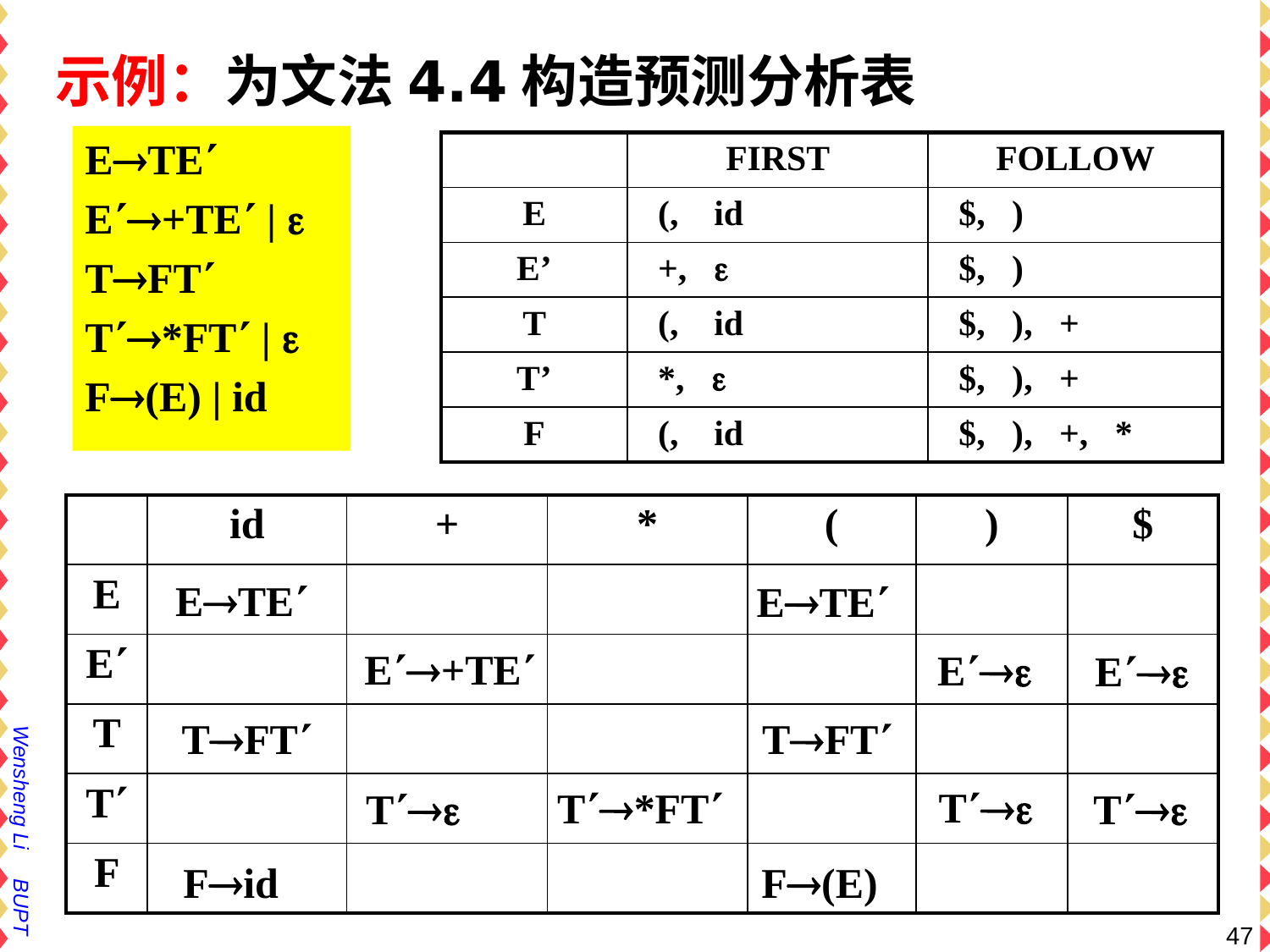

# 示例：为文法4.4构造预测分析表
E→TE′
E′→+TE′ | ε
T→FT′
T′→*FT′ | ε
F→(E) | id
|  | FIRST | FOLLOW |
| --- | --- | --- |
| E | (, id | $, ) |
| E’ | +, ε | $, ) |
| T | (, id | $, ), + |
| T’ | \*, ε | $, ), + |
| F | (, id | $, ), +, \* |
|  | id | + | \* | ( | ) | $ |
| --- | --- | --- | --- | --- | --- | --- |
| E |  |  |  |  |  |  |
| E′ |  |  |  |  |  |  |
| T |  |  |  |  |  |  |
| T′ |  |  |  |  |  |  |
| F |  |  |  |  |  |  |
E→TE′
E→TE′
E′→+TE′
E′→ε
E′→ε
T→FT′
T→FT′
T′→ε
T′→*FT′
T′→ε
T′→ε
F→id
F→(E)
47